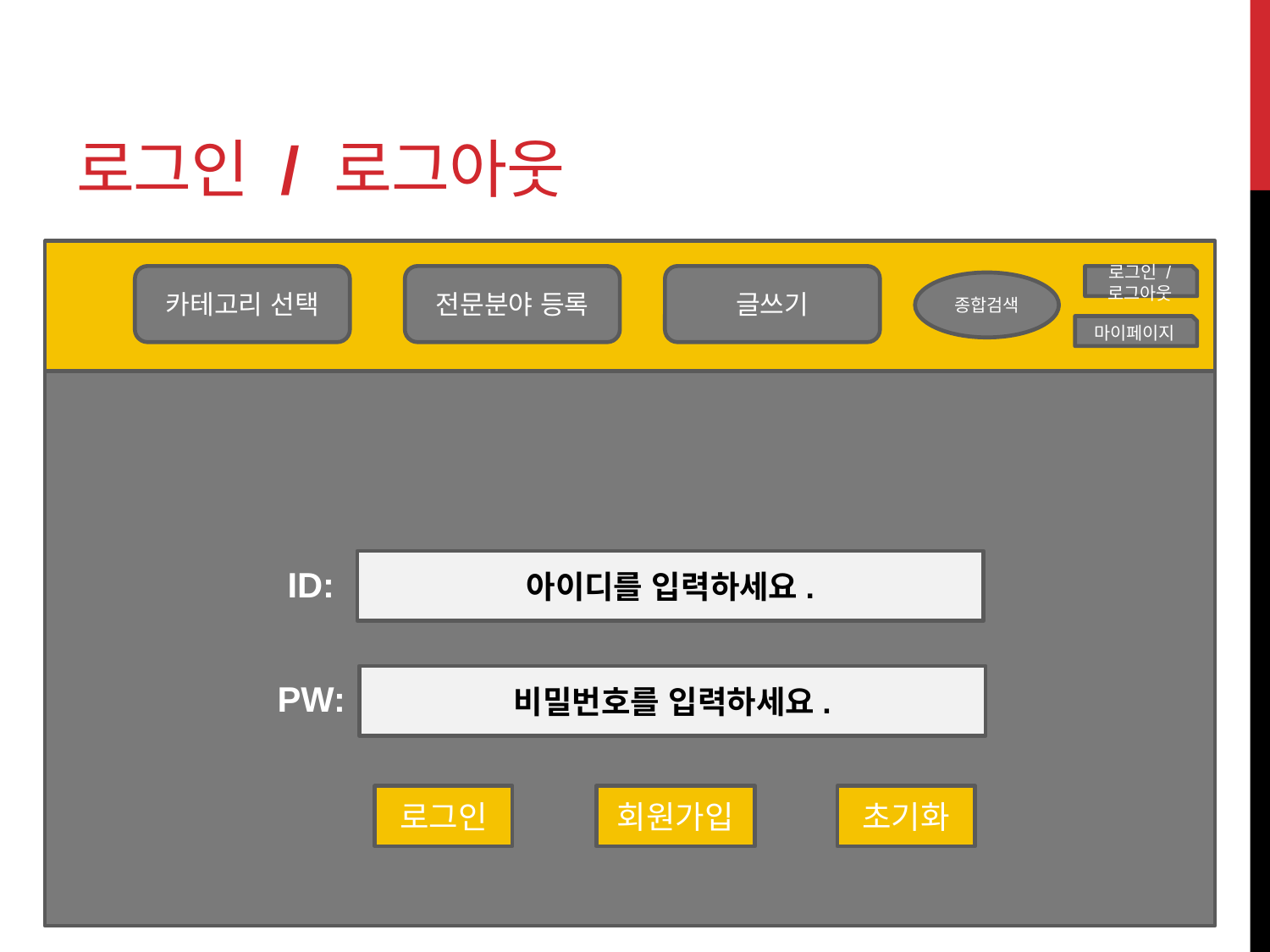

# 로그인 / 로그아웃

카테고리 선택
전문분야 등록
글쓰기
로그인 / 로그아웃
종합검색
마이페이지
아이디를 입력하세요.
ID:
비밀번호를 입력하세요.
PW:
로그인
회원가입
초기화